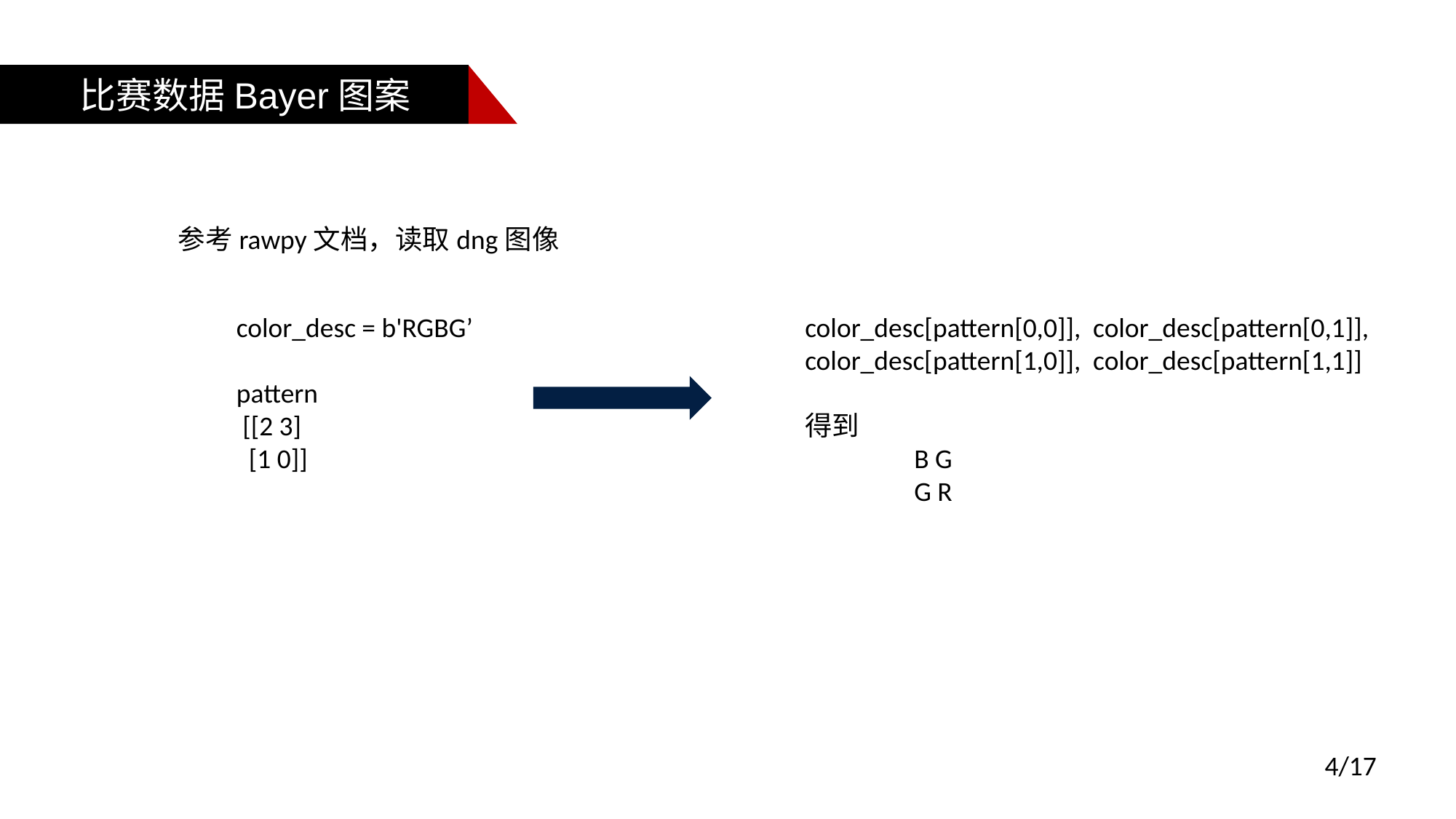

比赛数据Bayer图案

参考rawpy文档，读取dng图像
color_desc = b'RGBG’

pattern
 [[2 3]
  [1 0]]
color_desc[pattern[0,0]],  color_desc[pattern[0,1]],
color_desc[pattern[1,0]],  color_desc[pattern[1,1]]

得到
	B G
	G R

4/17